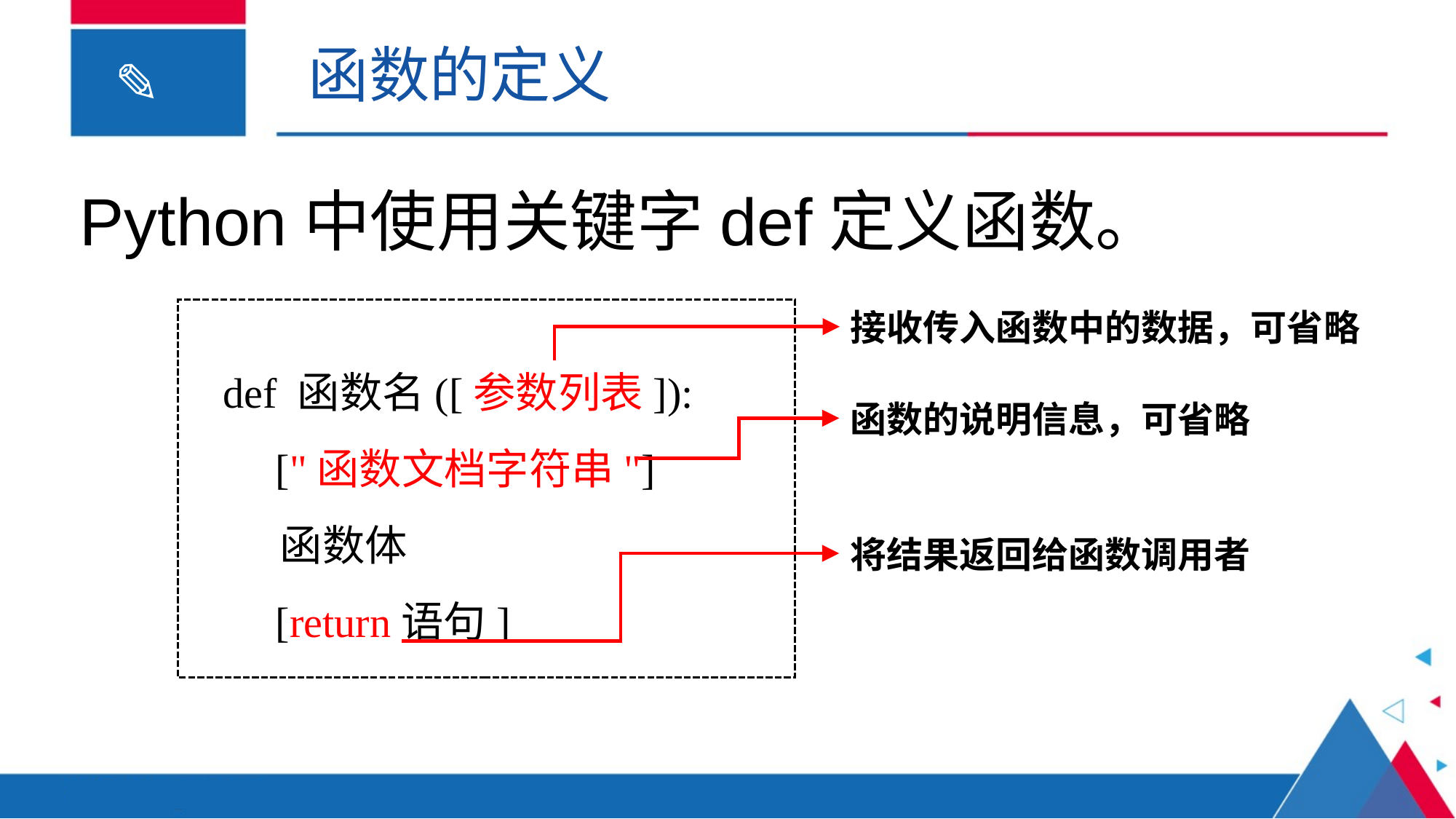

函数的定义
Python中使用关键字def定义函数。
接收传入函数中的数据，可省略

def 函数名([参数列表]):
     ["函数文档字符串"]
     函数体
     [return语句]
函数的说明信息，可省略
将结果返回给函数调用者